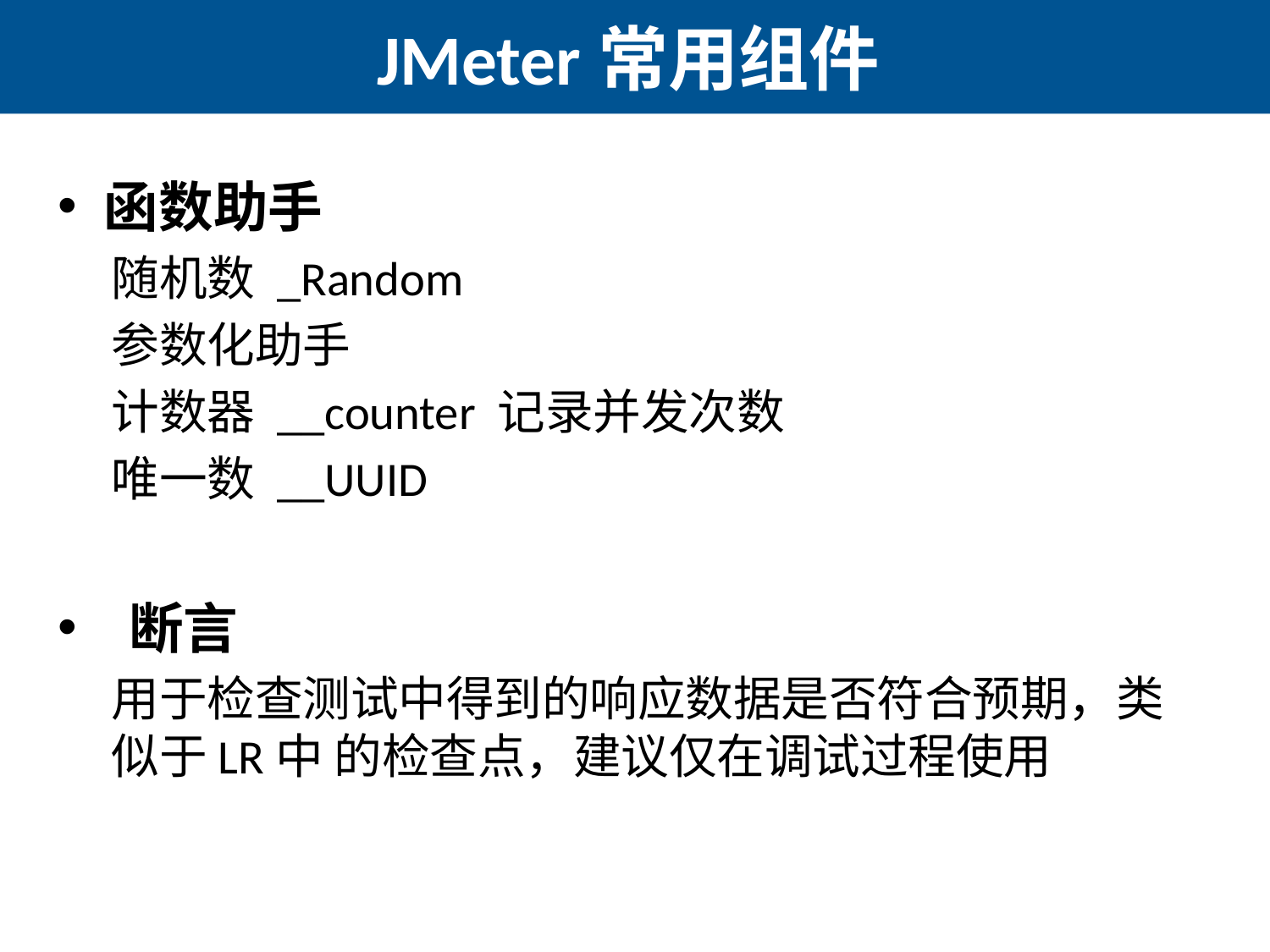

# JMeter常用组件
函数助手
随机数 _Random
参数化助手
计数器 __counter 记录并发次数
唯一数 __UUID

 断言
用于检查测试中得到的响应数据是否符合预期，类似于LR中 的检查点，建议仅在调试过程使用